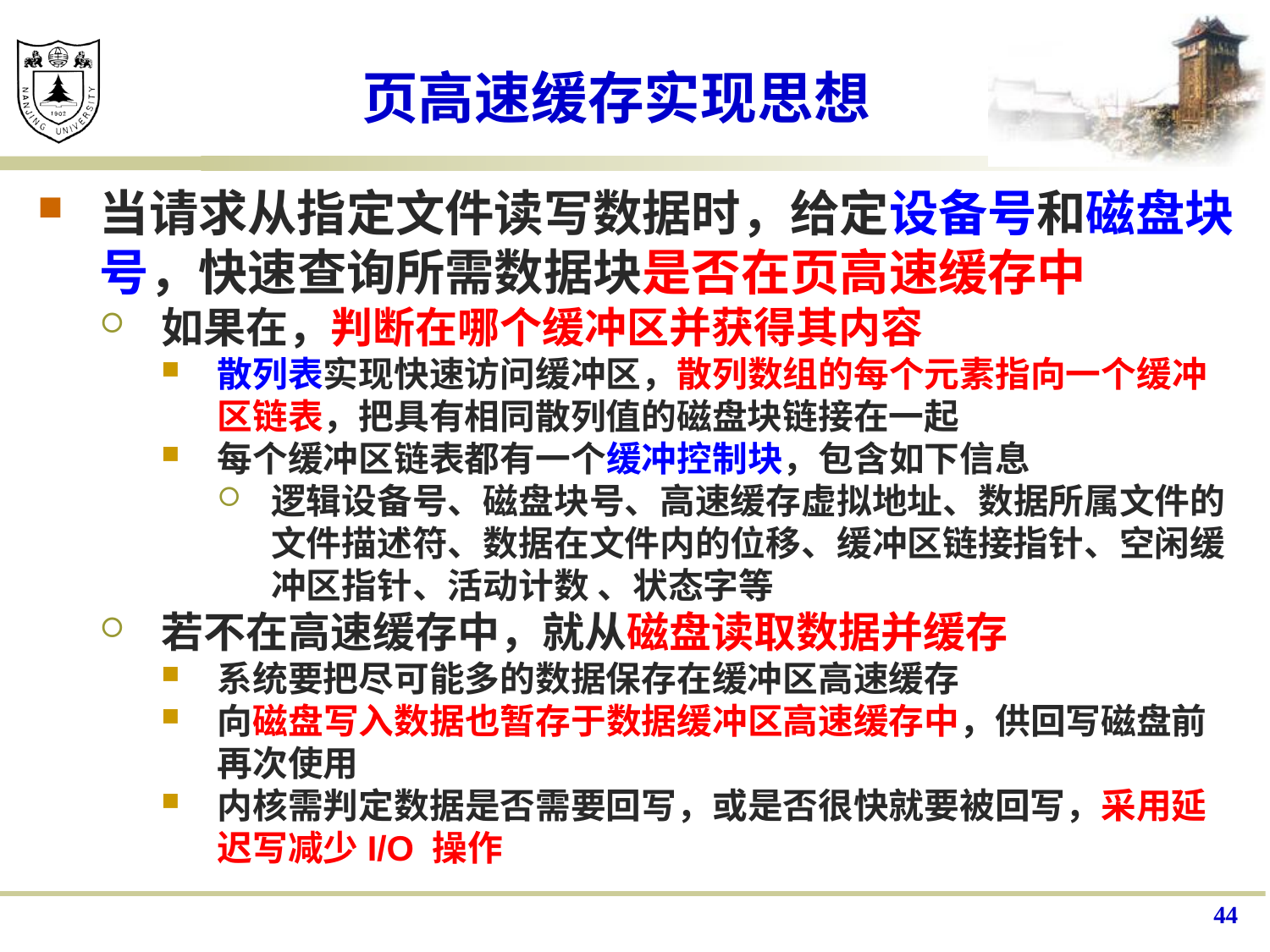

# 页高速缓存实现思想
当请求从指定文件读写数据时，给定设备号和磁盘块号，快速查询所需数据块是否在页高速缓存中
如果在，判断在哪个缓冲区并获得其内容
散列表实现快速访问缓冲区，散列数组的每个元素指向一个缓冲区链表，把具有相同散列值的磁盘块链接在一起
每个缓冲区链表都有一个缓冲控制块，包含如下信息
逻辑设备号、磁盘块号、高速缓存虚拟地址、数据所属文件的文件描述符、数据在文件内的位移、缓冲区链接指针、空闲缓冲区指针、活动计数 、状态字等
若不在高速缓存中，就从磁盘读取数据并缓存
系统要把尽可能多的数据保存在缓冲区高速缓存
向磁盘写入数据也暂存于数据缓冲区高速缓存中，供回写磁盘前再次使用
内核需判定数据是否需要回写，或是否很快就要被回写，采用延迟写减少I/O 操作

44